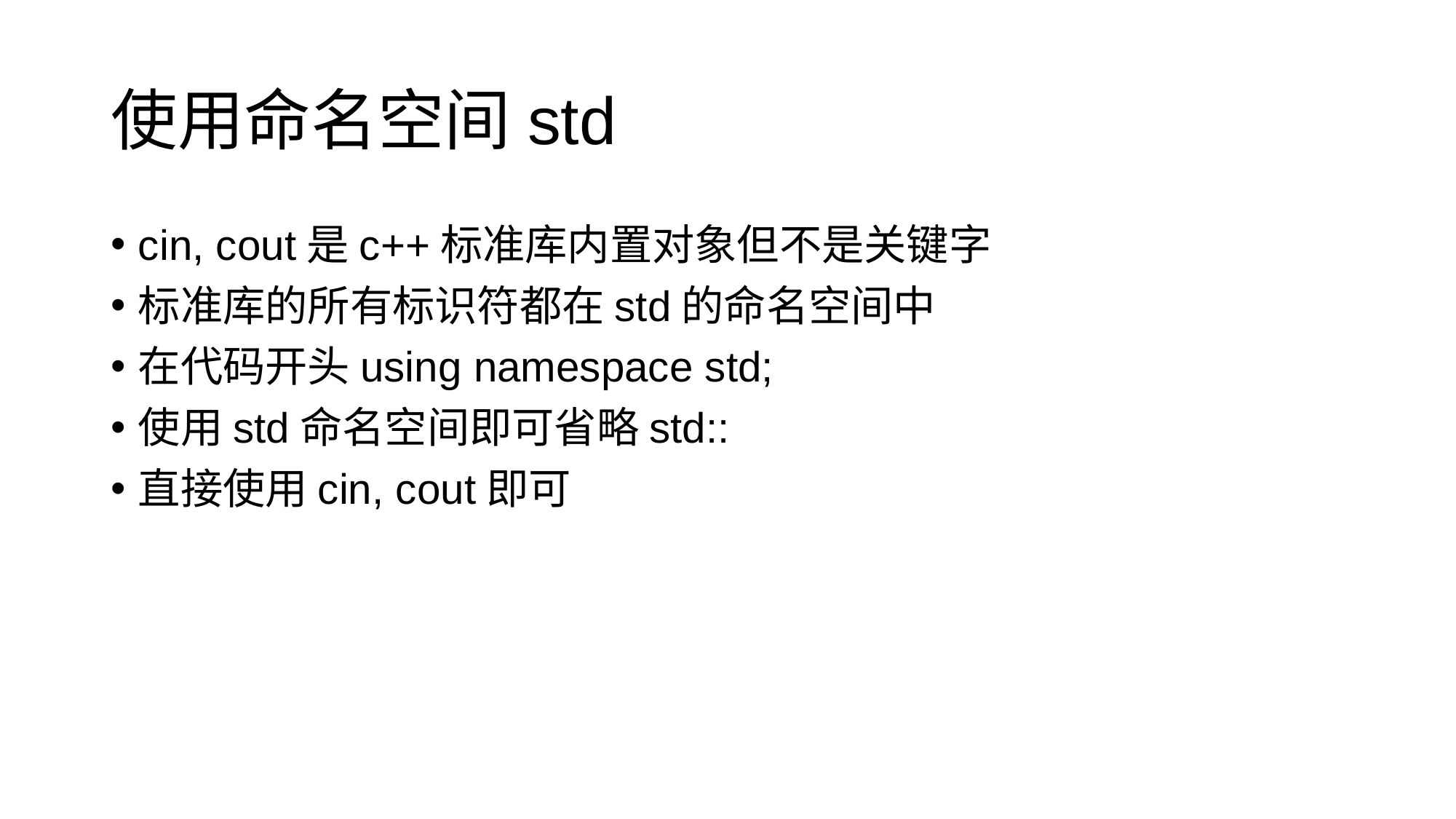

# 使用命名空间std
cin, cout是c++标准库内置对象但不是关键字
标准库的所有标识符都在std的命名空间中
在代码开头using namespace std;
使用std命名空间即可省略std::
直接使用cin, cout即可